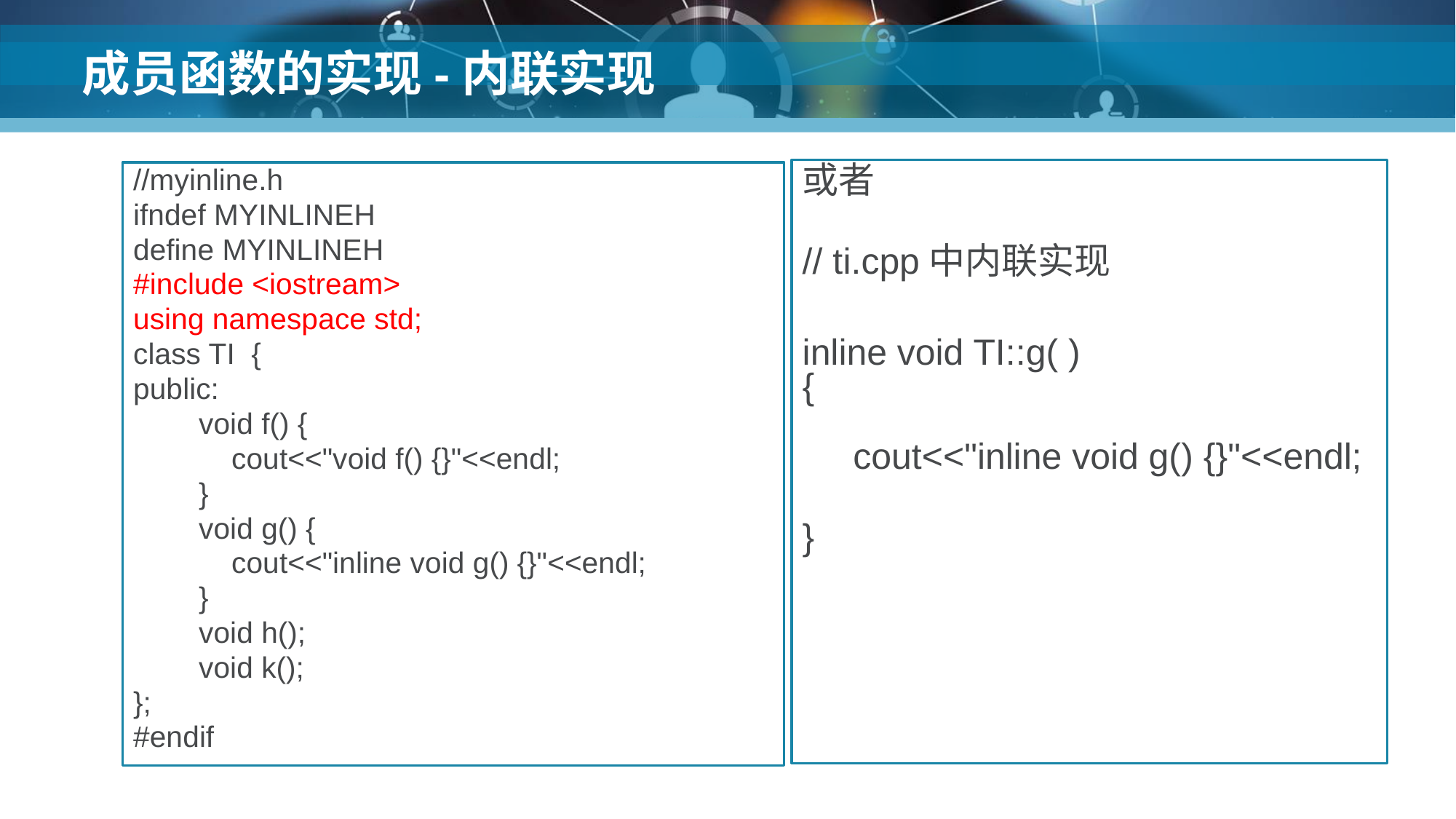

# 成员函数的实现-内联实现
或者
// ti.cpp中内联实现

inline void TI::g( )
{
     cout<<"inline void g() {}"<<endl;
}
//myinline.h
ifndef MYINLINEH
define MYINLINEH
#include <iostream>
using namespace std;
class TI  {
public:
        void f() {
            cout<<"void f() {}"<<endl;
        }
        void g() {
            cout<<"inline void g() {}"<<endl;
        }
        void h();
        void k();
};
#endif